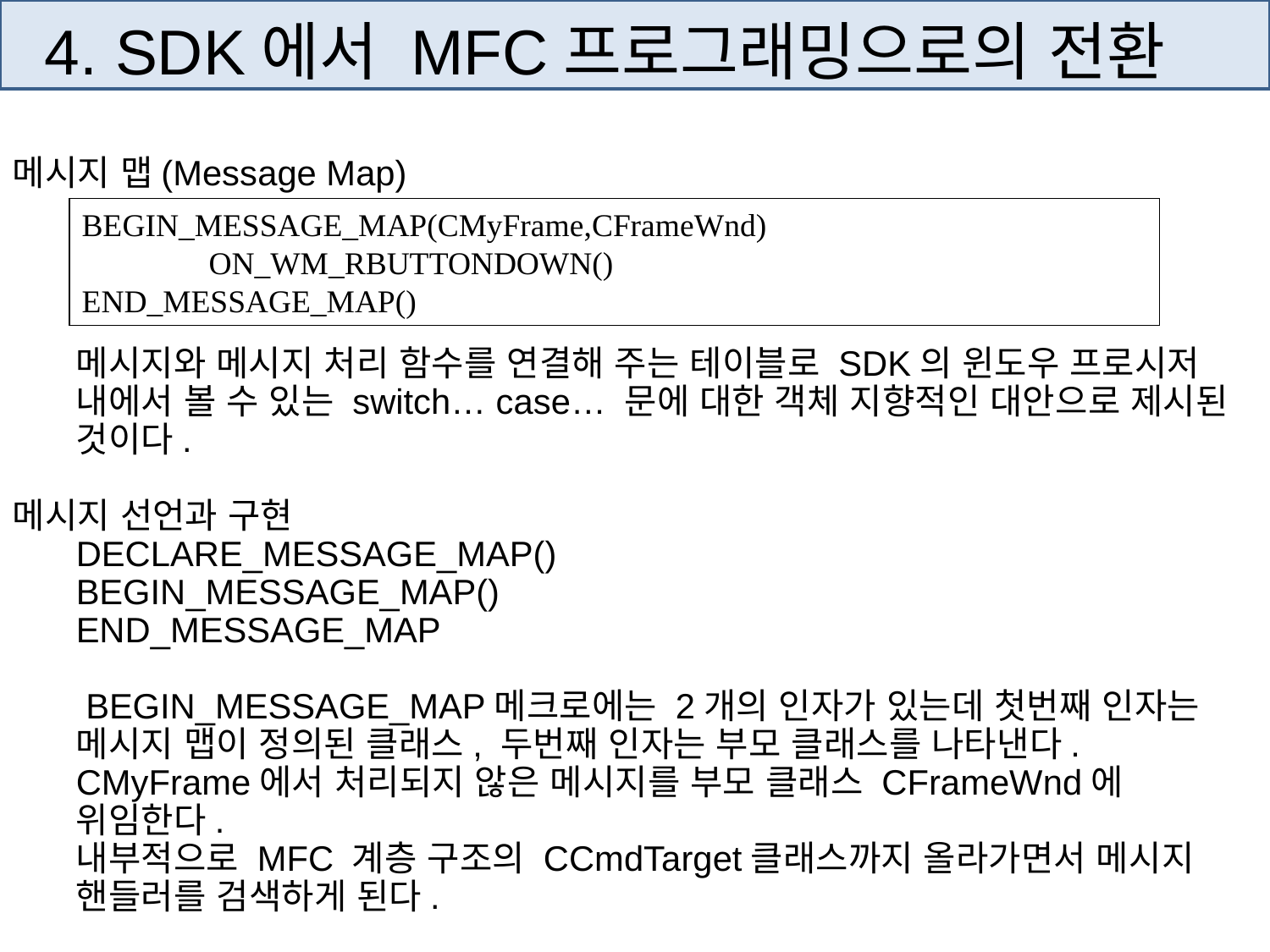

# 4. SDK에서 MFC프로그래밍으로의 전환
메시지 맵(Message Map)

메시지와 메시지 처리 함수를 연결해 주는 테이블로 SDK의 윈도우 프로시저 내에서 볼 수 있는 switch… case… 문에 대한 객체 지향적인 대안으로 제시된 것이다.

메시지 선언과 구현
DECLARE_MESSAGE_MAP()
BEGIN_MESSAGE_MAP()
END_MESSAGE_MAP

 BEGIN_MESSAGE_MAP메크로에는 2개의 인자가 있는데 첫번째 인자는 메시지 맵이 정의된 클래스, 두번째 인자는 부모 클래스를 나타낸다.
CMyFrame에서 처리되지 않은 메시지를 부모 클래스 CFrameWnd에 위임한다.
내부적으로 MFC 계층 구조의 CCmdTarget클래스까지 올라가면서 메시지 핸들러를 검색하게 된다.

BEGIN_MESSAGE_MAP(CMyFrame,CFrameWnd)
	ON_WM_RBUTTONDOWN()
END_MESSAGE_MAP()